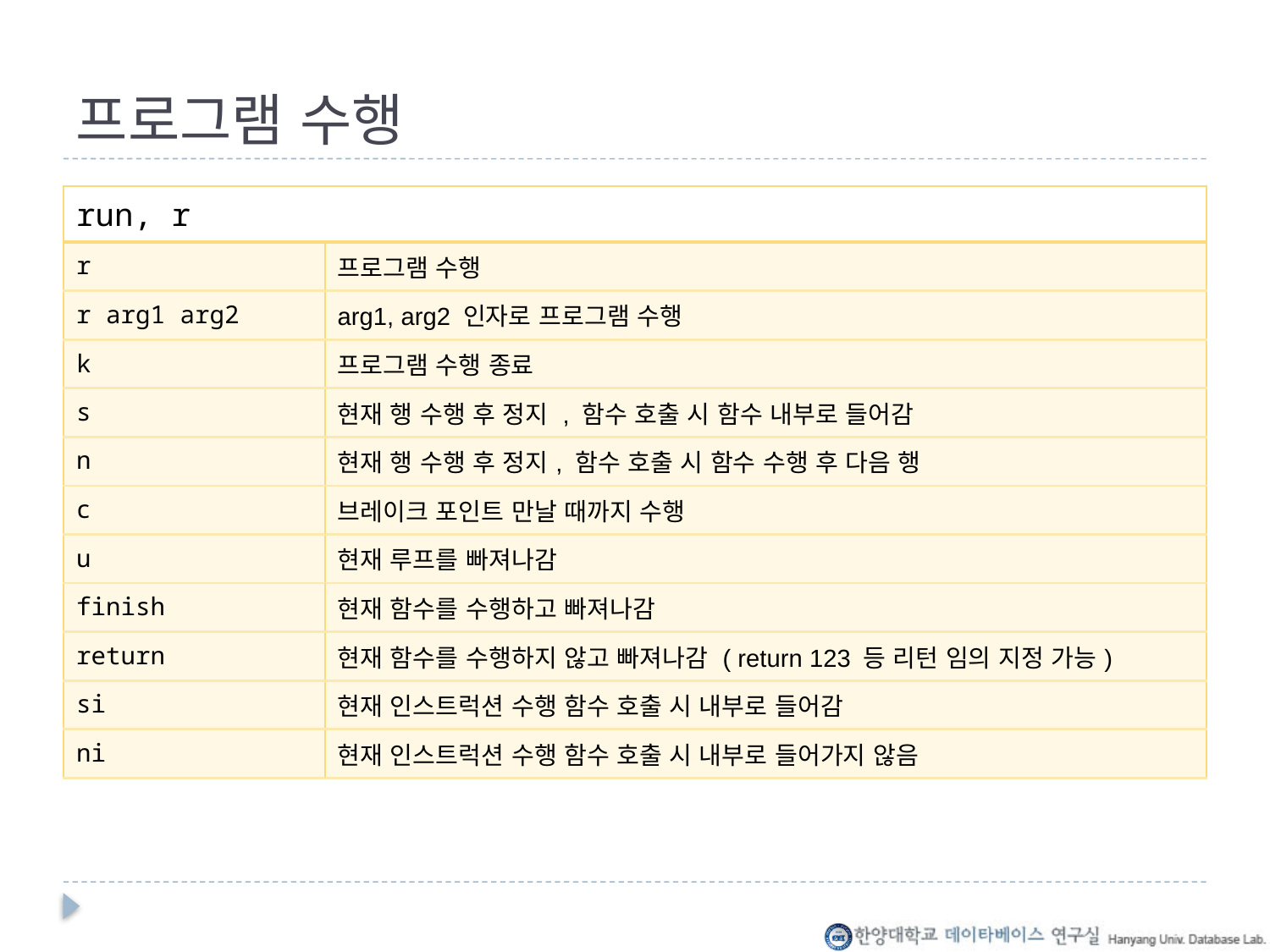

# 프로그램 수행
| run, r |  |
| --- | --- |
| r | 프로그램 수행 |
| r arg1 arg2 | arg1, arg2 인자로 프로그램 수행 |
| k | 프로그램 수행 종료 |
| s | 현재 행 수행 후 정지 , 함수 호출 시 함수 내부로 들어감 |
| n | 현재 행 수행 후 정지, 함수 호출 시 함수 수행 후 다음 행 |
| c | 브레이크 포인트 만날 때까지 수행 |
| u | 현재 루프를 빠져나감 |
| finish | 현재 함수를 수행하고 빠져나감 |
| return | 현재 함수를 수행하지 않고 빠져나감 ( return 123 등 리턴 임의 지정 가능) |
| si | 현재 인스트럭션 수행 함수 호출 시 내부로 들어감 |
| ni | 현재 인스트럭션 수행 함수 호출 시 내부로 들어가지 않음 |